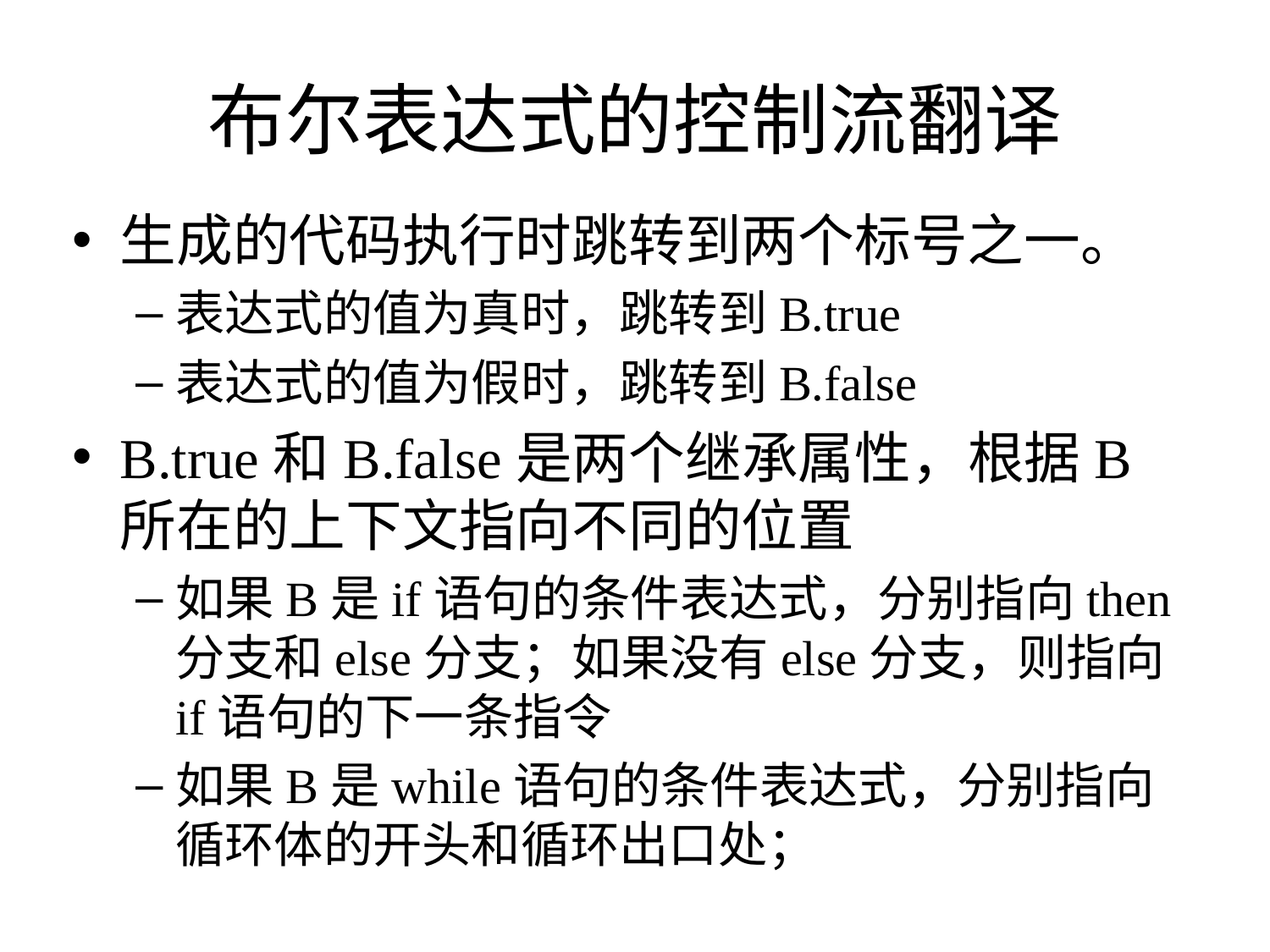

# 布尔表达式的控制流翻译
生成的代码执行时跳转到两个标号之一。
表达式的值为真时，跳转到B.true
表达式的值为假时，跳转到B.false
B.true和B.false是两个继承属性，根据B所在的上下文指向不同的位置
如果B是if语句的条件表达式，分别指向then分支和else分支；如果没有else分支，则指向if语句的下一条指令
如果B是while语句的条件表达式，分别指向循环体的开头和循环出口处；